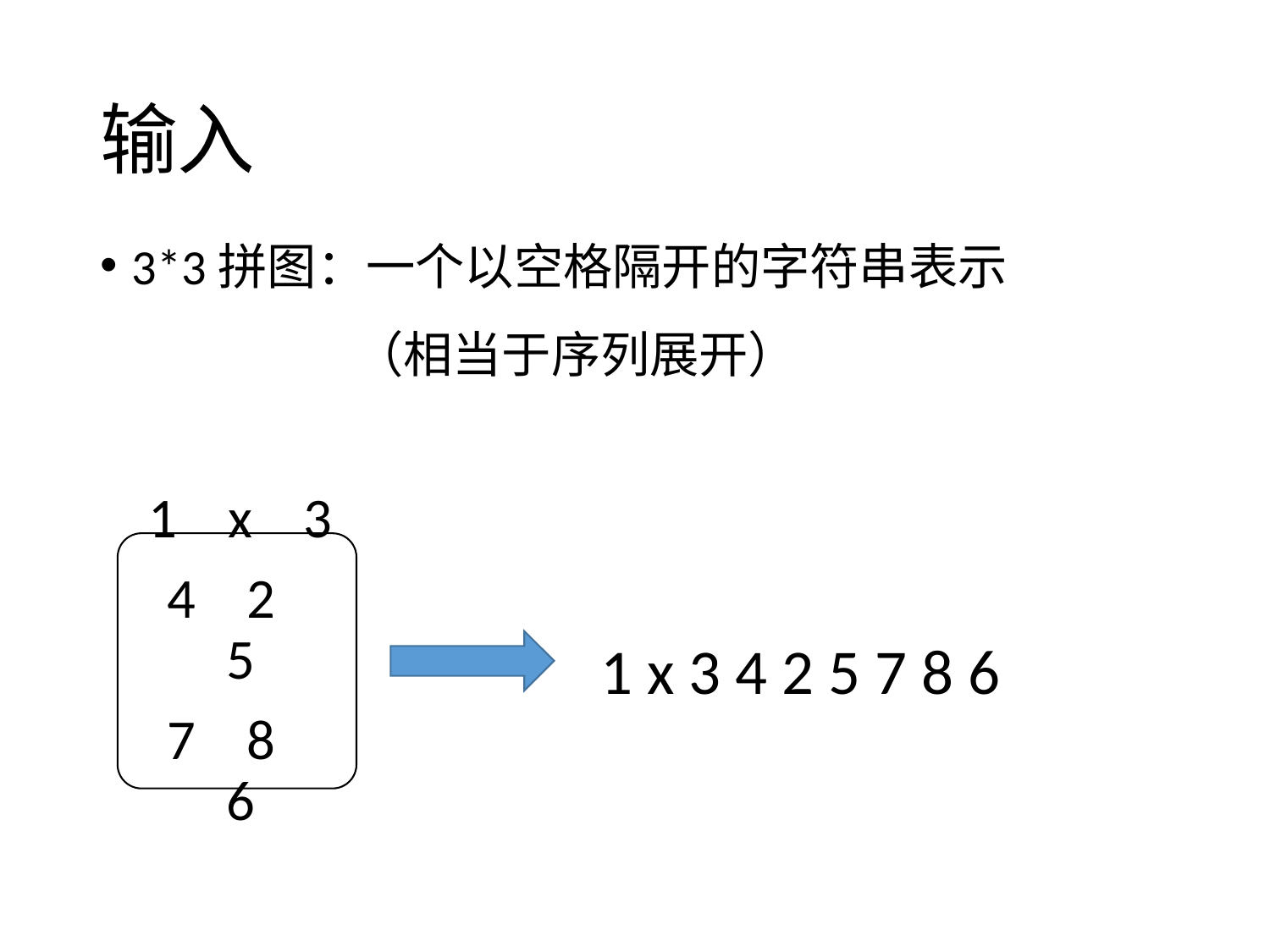

# 输入
3*3拼图：一个以空格隔开的字符串表示
                      （相当于序列展开）

1    x    3
4    2    5
7    8    6
1 x 3 4 2 5 7 8 6